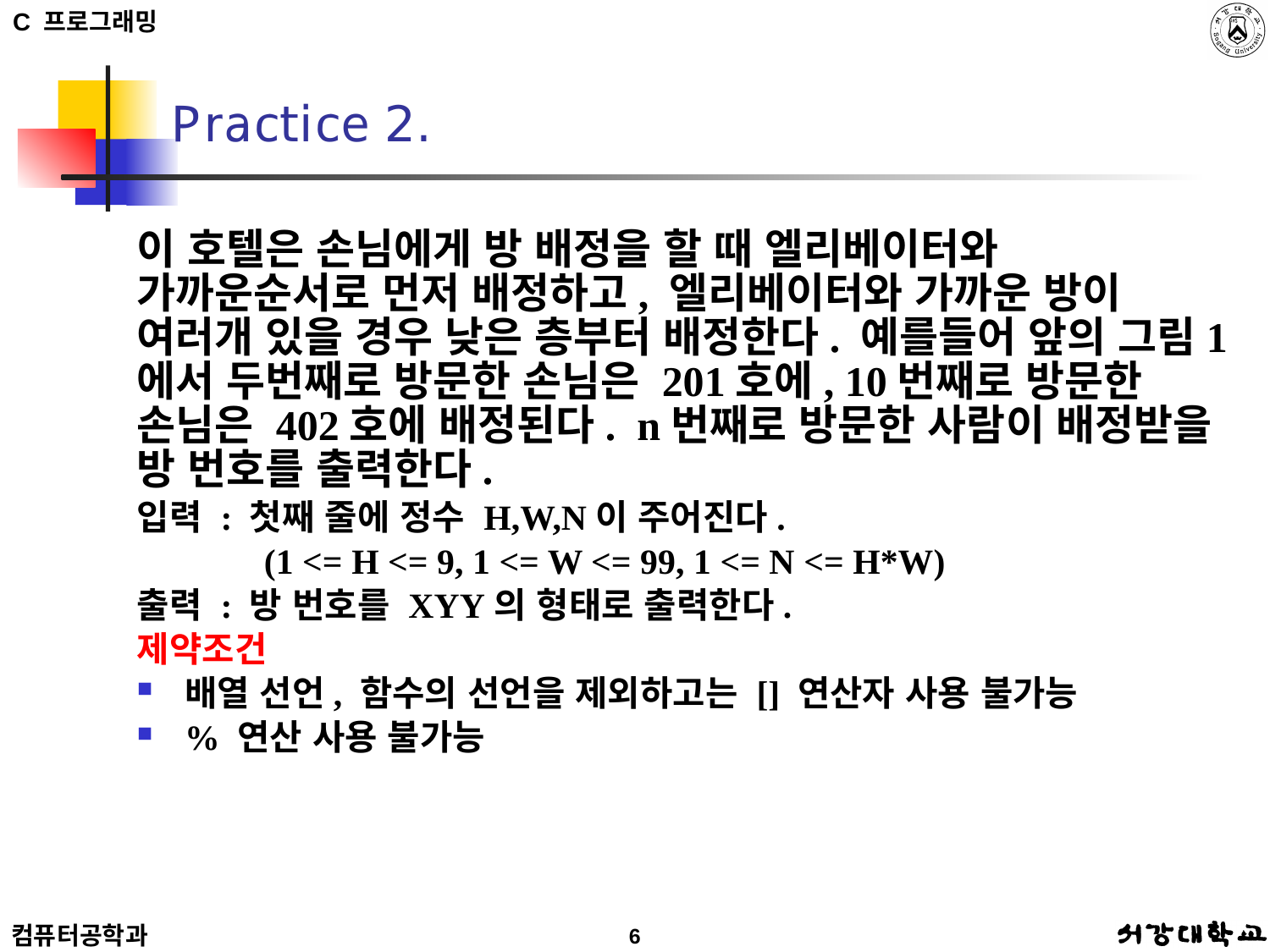

# Practice 2.
이 호텔은 손님에게 방 배정을 할 때 엘리베이터와 가까운순서로 먼저 배정하고, 엘리베이터와 가까운 방이 여러개 있을 경우 낮은 층부터 배정한다. 예를들어 앞의 그림1에서 두번째로 방문한 손님은 201호에, 10번째로 방문한 손님은 402호에 배정된다.  n번째로 방문한 사람이 배정받을 방 번호를 출력한다.
입력 : 첫째 줄에 정수 H,W,N이 주어진다.
	(1 <= H <= 9, 1 <= W <= 99, 1 <= N <= H*W)
출력 : 방 번호를 XYY의 형태로 출력한다.
제약조건
배열 선언, 함수의 선언을 제외하고는 [] 연산자 사용 불가능
% 연산 사용 불가능
6